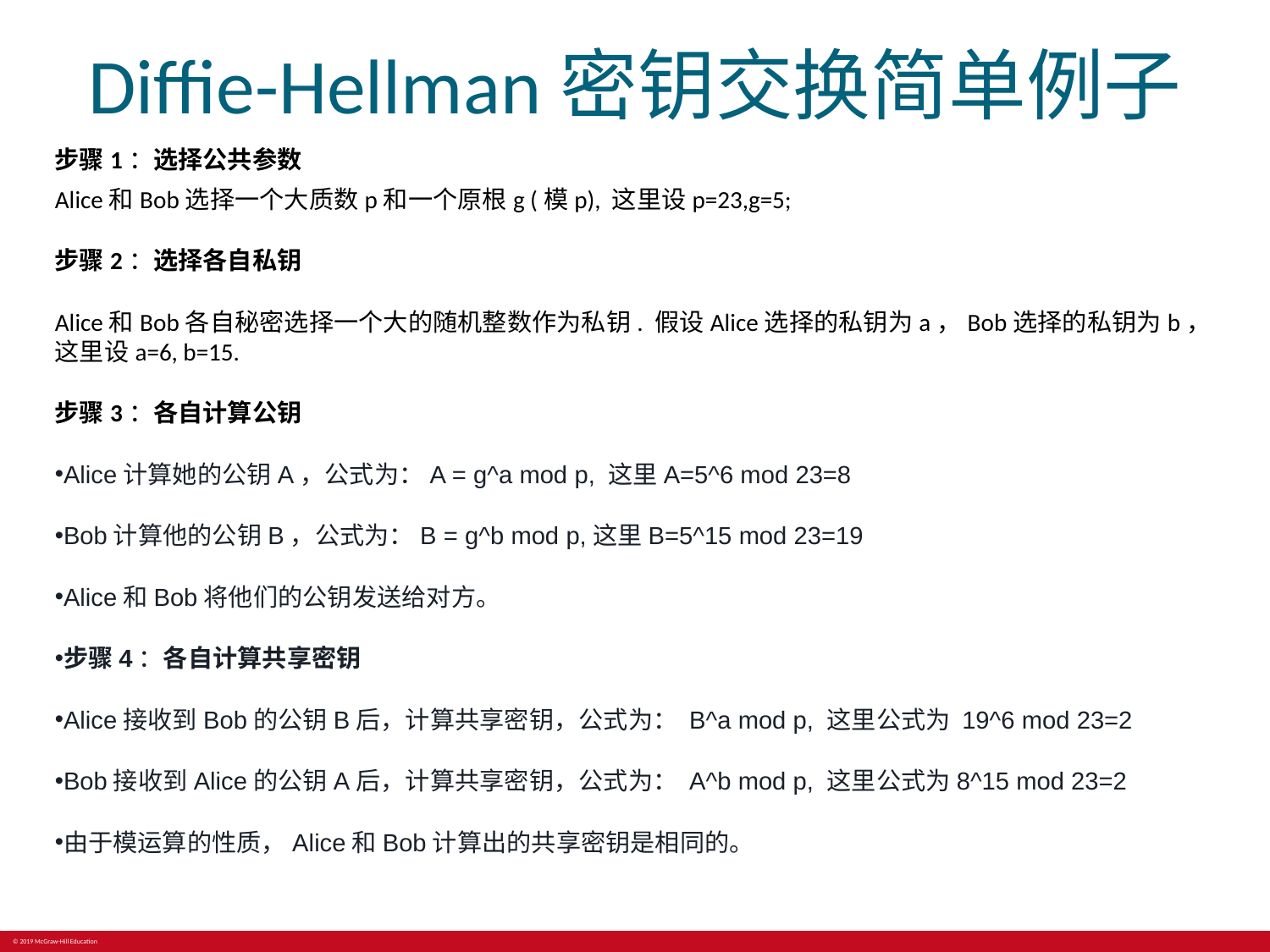

# Diffie-Hellman密钥交换简单例子
步骤1：选择公共参数
Alice和Bob选择一个大质数p和一个原根g (模p), 这里设p=23,g=5;
步骤2：选择各自私钥
Alice和Bob各自秘密选择一个大的随机整数作为私钥. 假设Alice选择的私钥为a，Bob选择的私钥为b，这里设a=6, b=15.
步骤3：各自计算公钥
Alice计算她的公钥A，公式为：A = g^a mod p, 这里A=5^6 mod 23=8
Bob计算他的公钥B，公式为：B = g^b mod p,这里B=5^15 mod 23=19
Alice和Bob将他们的公钥发送给对方。
步骤4：各自计算共享密钥
Alice接收到Bob的公钥B后，计算共享密钥，公式为： B^a mod p, 这里公式为 19^6 mod 23=2
Bob接收到Alice的公钥A后，计算共享密钥，公式为： A^b mod p, 这里公式为8^15 mod 23=2
由于模运算的性质，Alice和Bob计算出的共享密钥是相同的。